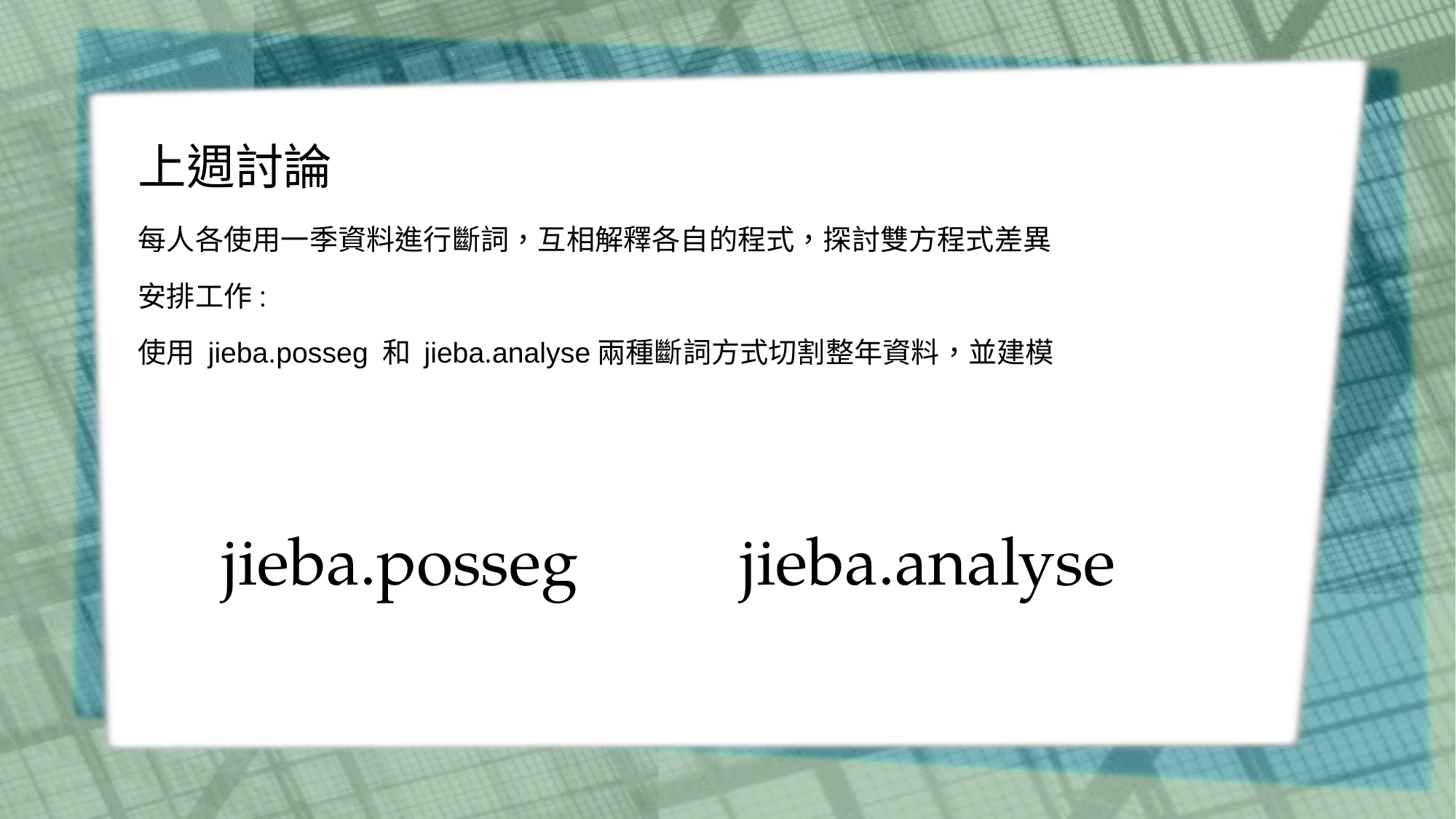

# 上週討論
每人各使用一季資料進行斷詞，互相解釋各自的程式，探討雙方程式差異
安排工作:
使用 jieba.posseg 和 jieba.analyse兩種斷詞方式切割整年資料，並建模
jieba.posseg

jieba.analyse